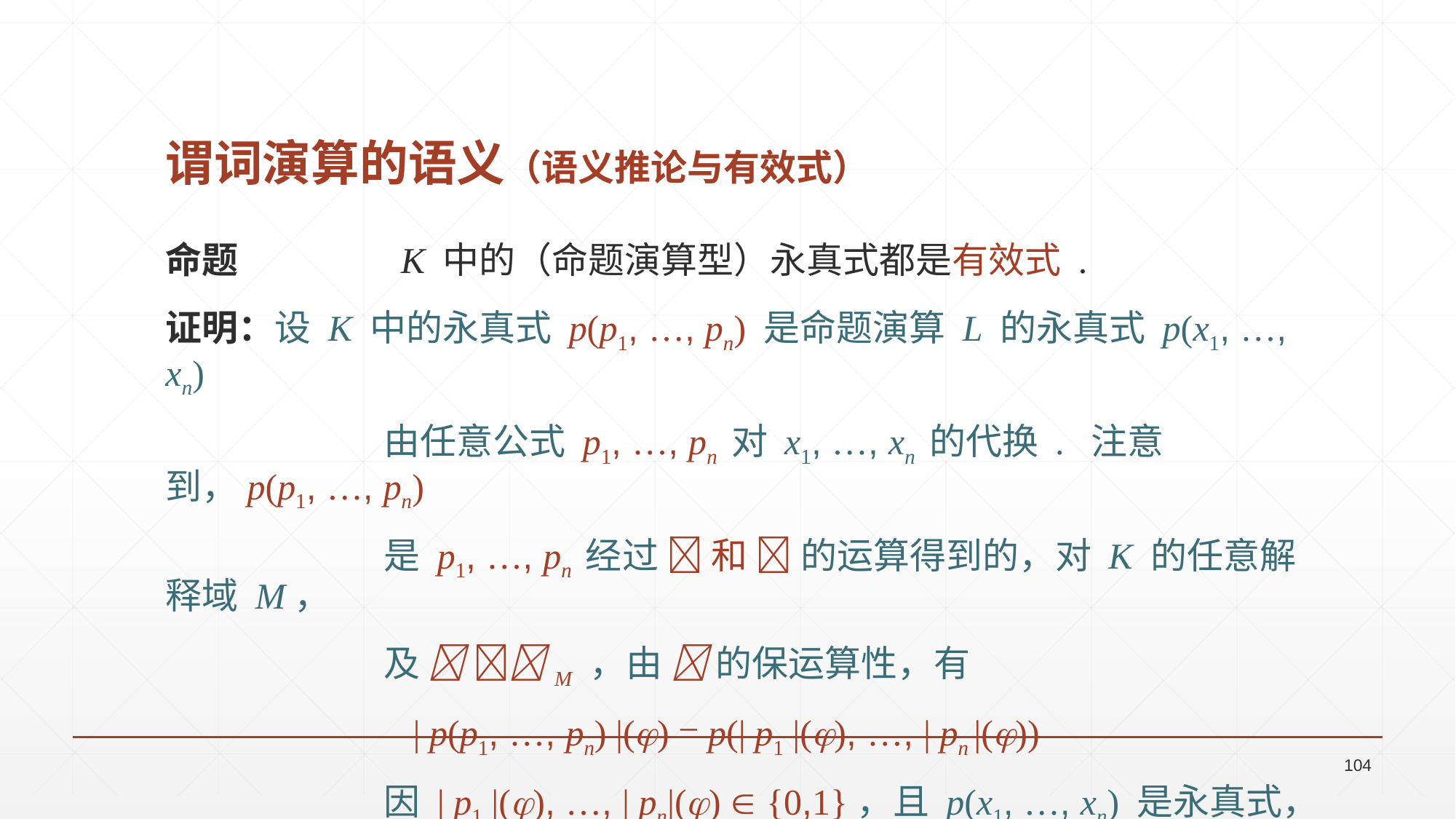

# 谓词演算的语义（语义推论与有效式）
命题		 K 中的（命题演算型）永真式都是有效式 .
证明：设 K 中的永真式 p(p1, …, pn) 是命题演算 L 的永真式 p(x1, …, xn)
		由任意公式 p1, …, pn 对 x1, …, xn 的代换 .  注意到，p(p1, …, pn)
		是 p1, …, pn 经过 ¬ 和 → 的运算得到的，对 K 的任意解释域 M，
		及 ϕ ∈ΦM ，由 ϕ 的保运算性，有
| p(p1, …, pn) |(ϕ) = p(| p1 |(ϕ), …, | pn |(ϕ))
		因 | p1 |(ϕ), …, | pn|(ϕ) ∈ {0,1}，且 p(x1, …, xn) 是永真式，从而
| p(p1, …, pn) |(ϕ) = 1 （即 ⊨ p(p1, …, pn) ）.
104